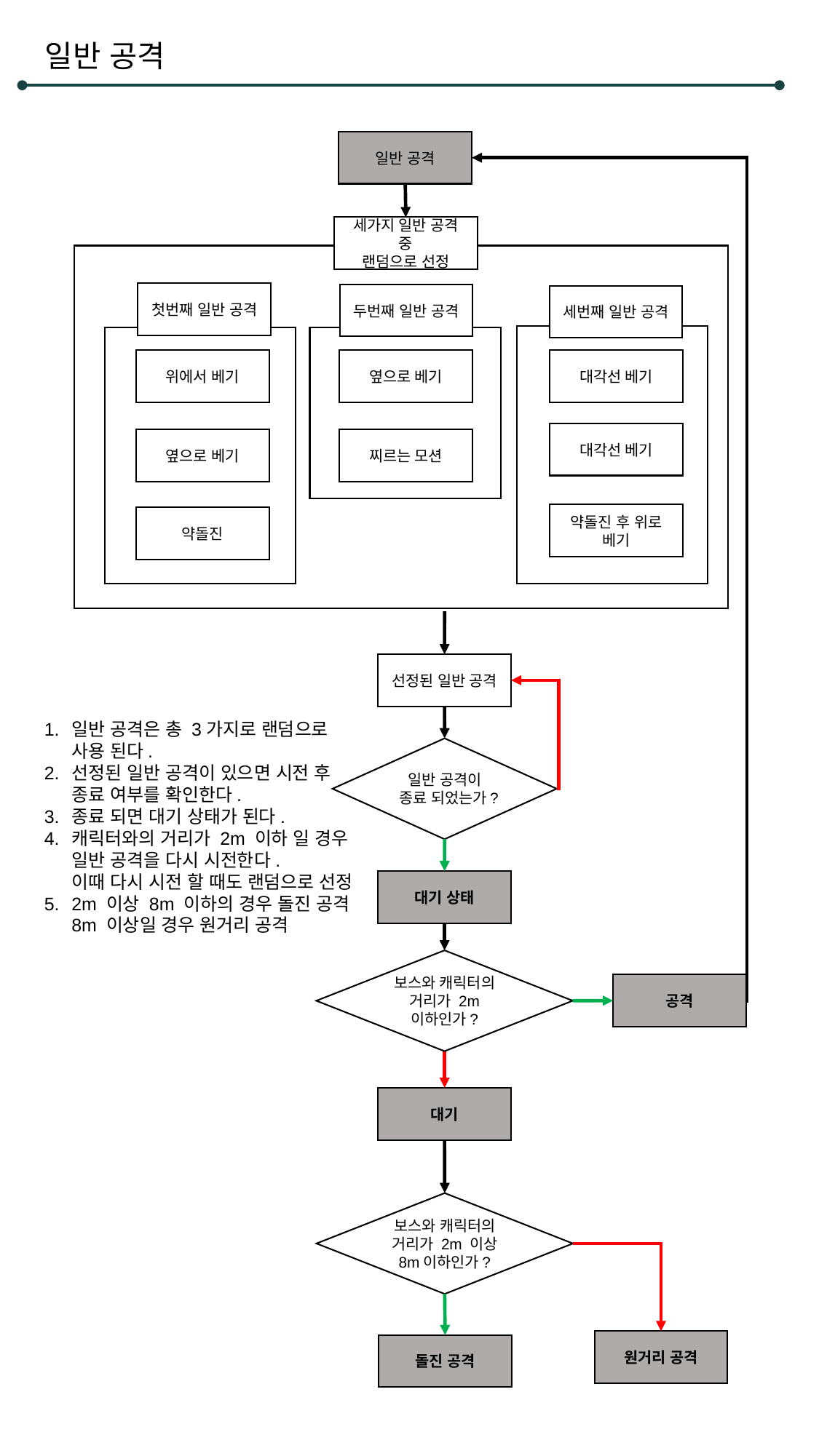

일반 공격
일반 공격
세가지 일반 공격 중
랜덤으로 선정

첫번째 일반 공격
두번째 일반 공격
세번째 일반 공격

위에서 베기
옆으로 베기
대각선 베기
대각선 베기
옆으로 베기
찌르는 모션
약돌진 후 위로 베기
약돌진
선정된 일반 공격
일반 공격은 총 3가지로 랜덤으로
사용 된다.
선정된 일반 공격이 있으면 시전 후
종료 여부를 확인한다.
종료 되면 대기 상태가 된다.
캐릭터와의 거리가 2m 이하 일 경우
일반 공격을 다시 시전한다.
이때 다시 시전 할 때도 랜덤으로 선정
2m 이상 8m 이하의 경우 돌진 공격
8m 이상일 경우 원거리 공격

일반 공격이 종료 되었는가?
대기 상태
보스와 캐릭터의 거리가 2m 이하인가?
공격
대기
보스와 캐릭터의 거리가 2m 이상 8m이하인가?
원거리 공격
돌진 공격